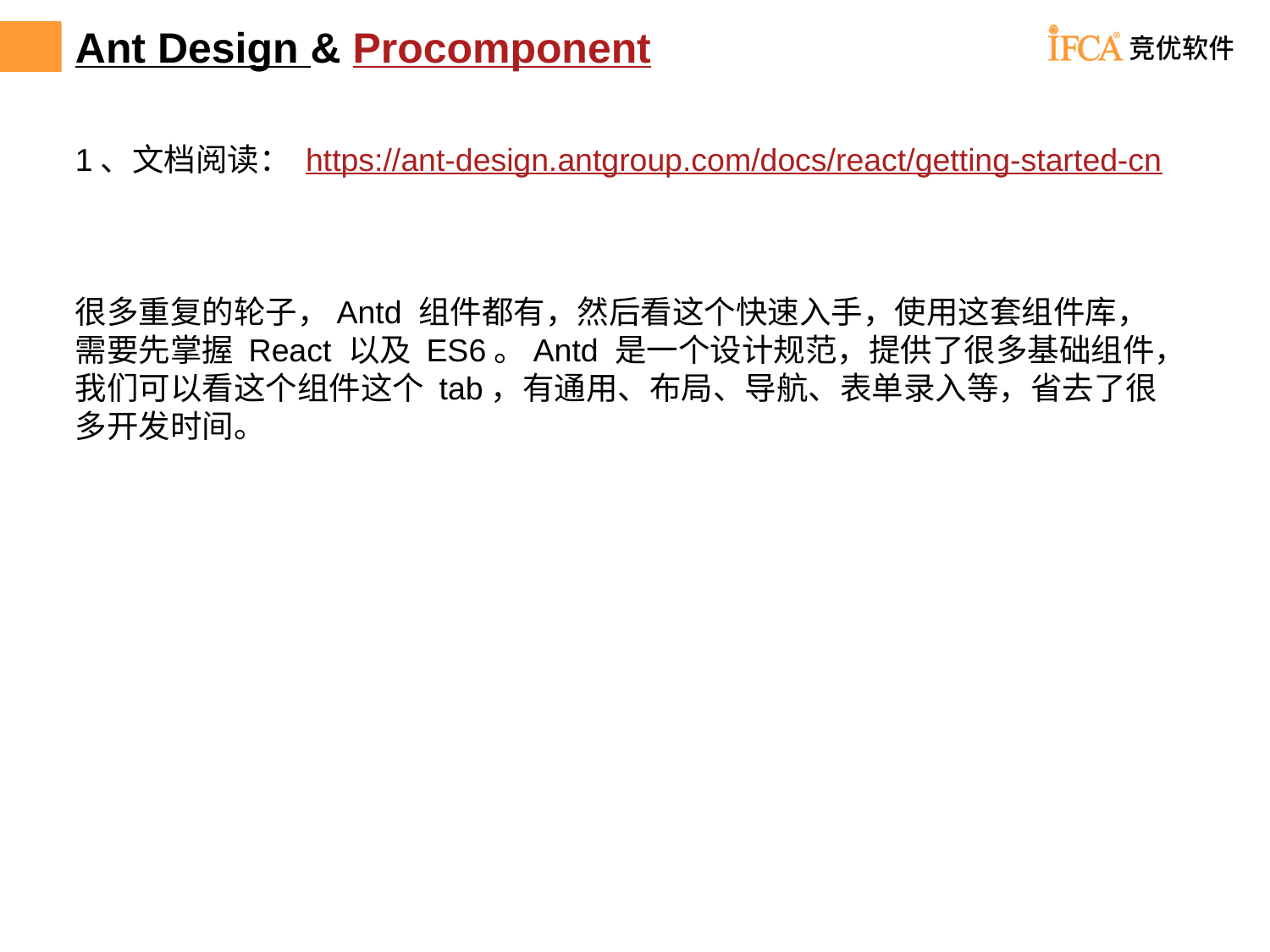

# Ant Design & Procomponent
1、文档阅读： https://ant-design.antgroup.com/docs/react/getting-started-cn

很多重复的轮子，Antd 组件都有，然后看这个快速入手，使用这套组件库，需要先掌握 React 以及 ES6。Antd 是一个设计规范，提供了很多基础组件，我们可以看这个组件这个 tab，有通用、布局、导航、表单录入等，省去了很多开发时间。